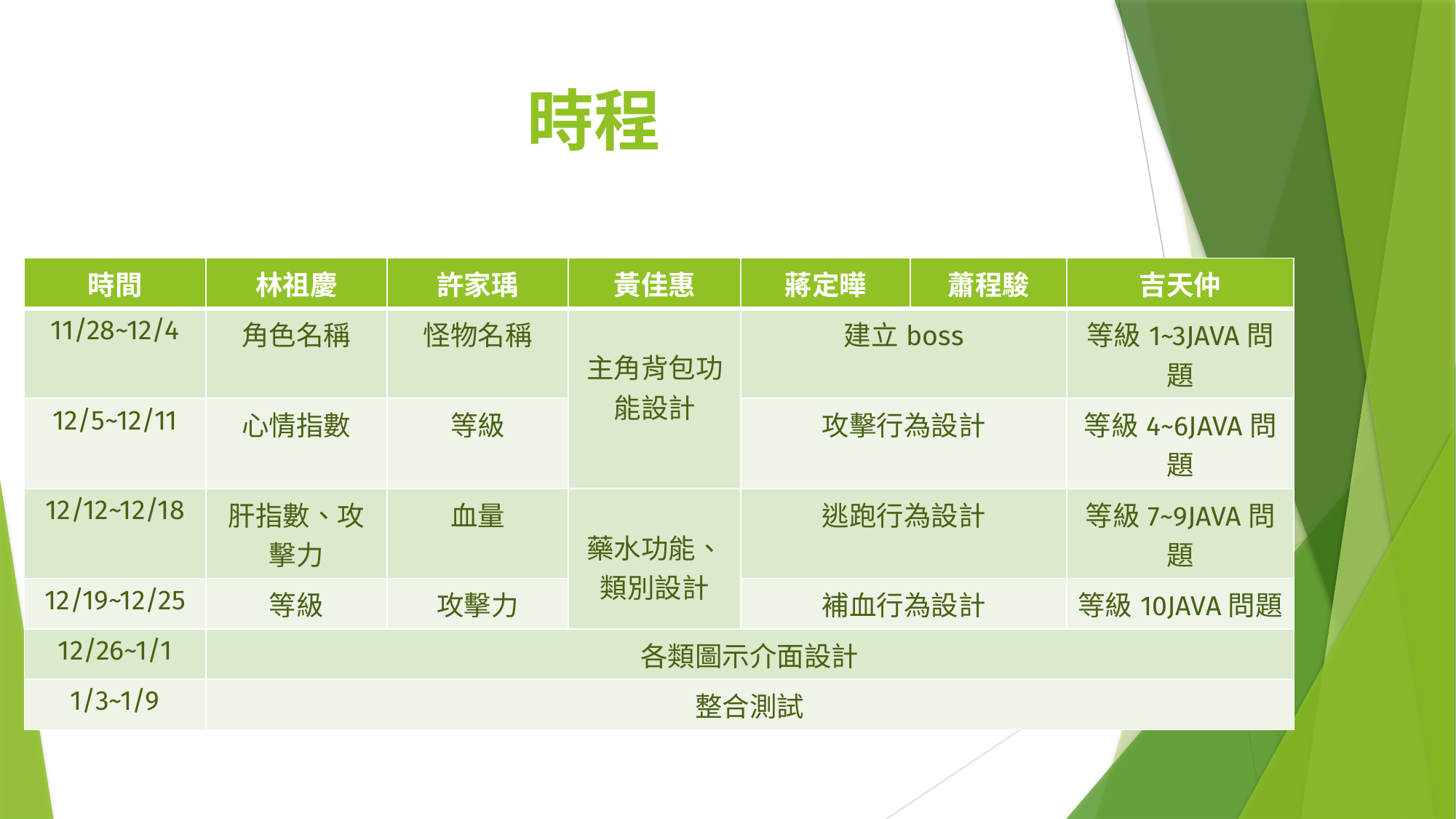

# 時程
| 時間 | 林祖慶 | 許家瑀 | 黃佳惠 | 蔣定曄 | 蕭程駿 | 吉天仲 |
| --- | --- | --- | --- | --- | --- | --- |
| 11/28~12/4 | 角色名稱 | 怪物名稱 | 主角背包功能設計 | 建立boss |  | 等級1~3JAVA問題 |
| 12/5~12/11 | 心情指數 | 等級 |  | 攻擊行為設計 |  | 等級4~6JAVA問題 |
| 12/12~12/18 | 肝指數、攻擊力 | 血量 | 藥水功能、類別設計 | 逃跑行為設計 |  | 等級7~9JAVA問題 |
| 12/19~12/25 | 等級 | 攻擊力 |  | 補血行為設計 |  | 等級10JAVA問題 |
| 12/26~1/1 | 各類圖示介面設計 |  |  |  |  |  |
| 1/3~1/9 | 整合測試 |  |  |  |  |  |